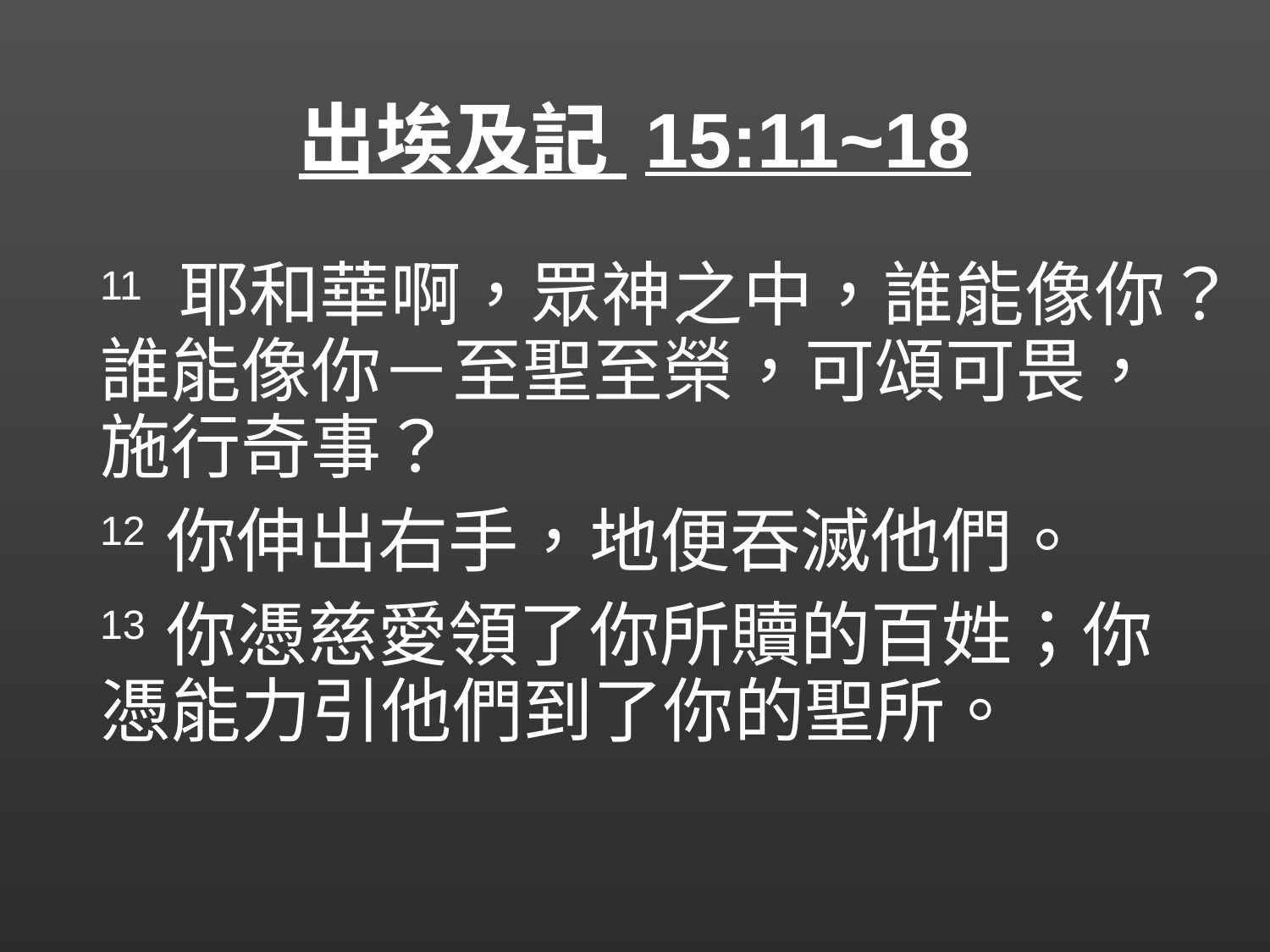

# 出埃及記 15:11~18
11 耶和華啊，眾神之中，誰能像你？誰能像你－至聖至榮，可頌可畏，施行奇事？
12 你伸出右手，地便吞滅他們。
13 你憑慈愛領了你所贖的百姓；你憑能力引他們到了你的聖所。